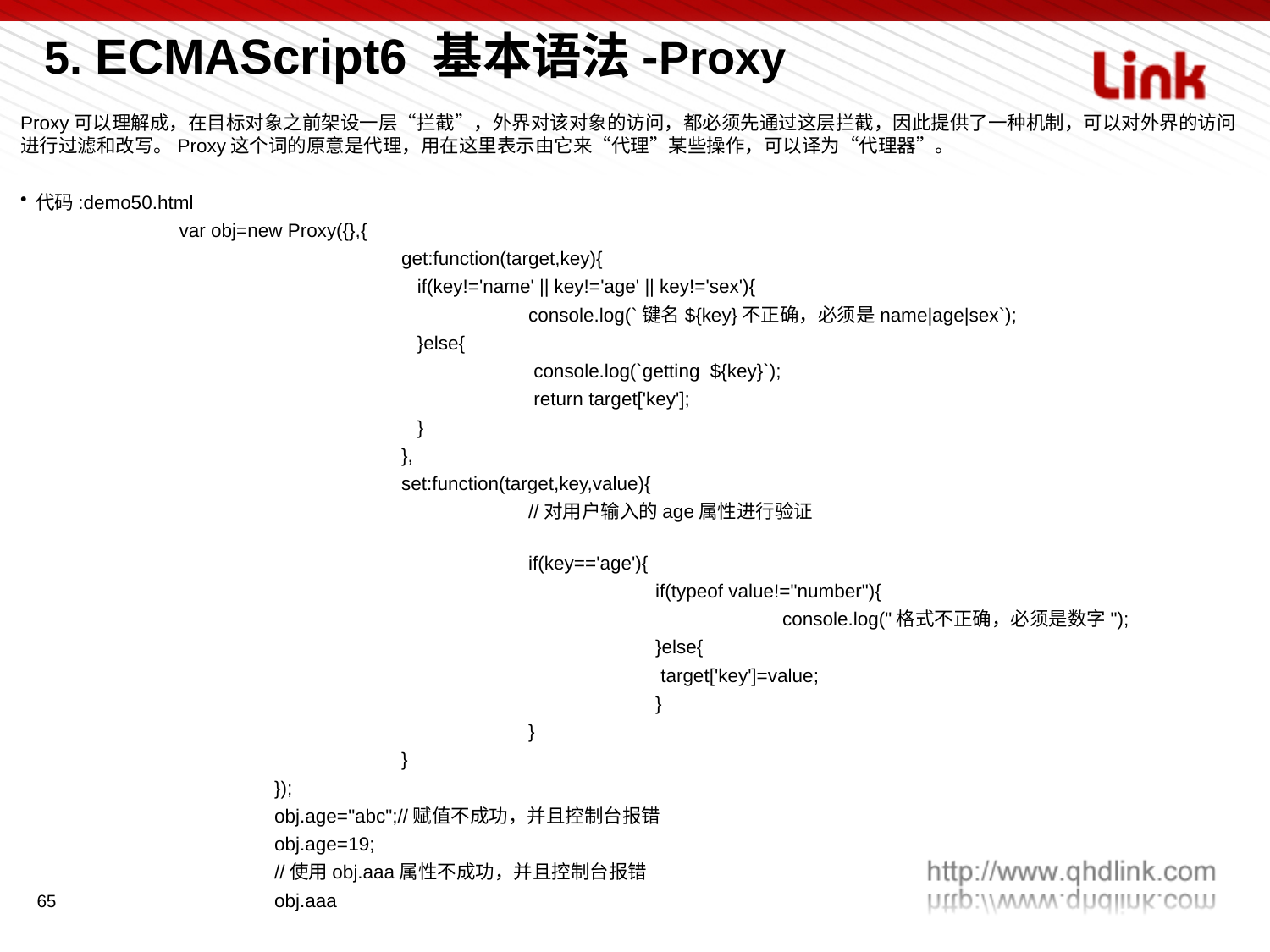

5. ECMAScript6 基本语法-Proxy
Proxy可以理解成，在目标对象之前架设一层“拦截”，外界对该对象的访问，都必须先通过这层拦截，因此提供了一种机制，可以对外界的访问进行过滤和改写。Proxy这个词的原意是代理，用在这里表示由它来“代理”某些操作，可以译为“代理器”。

代码:demo50.html
                              var obj=new Proxy({},{
			get:function(target,key){
			   if(key!='name' || key!='age' || key!='sex'){
			   	console.log(`键名${key}不正确，必须是name|age|sex`);
			   }else{
			   	 console.log(`getting  ${key}`);
                                                                                                 return target['key'];
			   }
			},
			set:function(target,key,value){
				//对用户输入的age属性进行验证
				if(key=='age'){
					if(typeof value!="number"){
						console.log("格式不正确，必须是数字");
					}else{
					 target['key']=value;
					}
				}
			}
		});
		obj.age="abc";//赋值不成功，并且控制台报错
		obj.age=19;
		//使用obj.aaa属性不成功，并且控制台报错
		obj.aaa
65